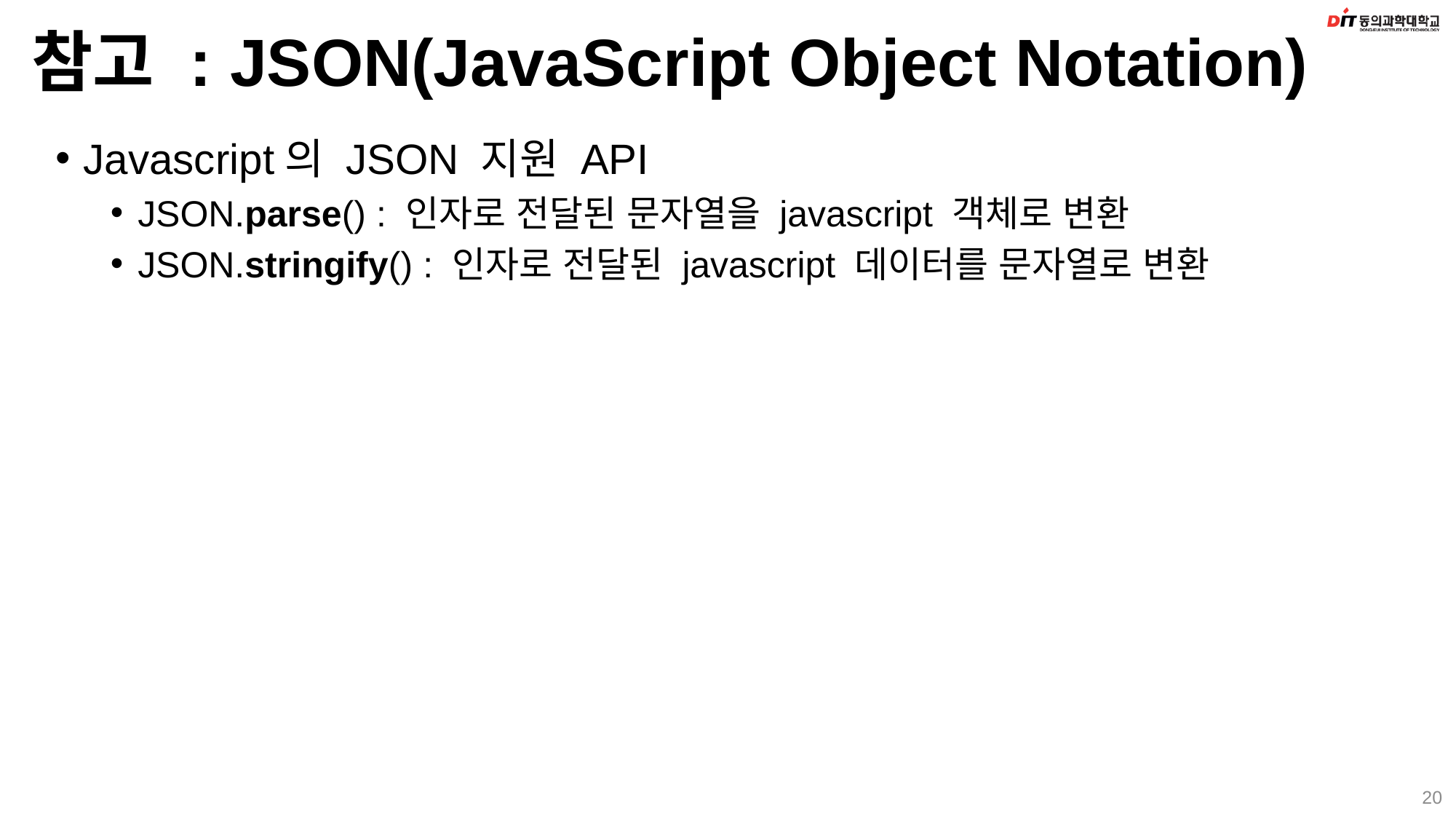

# 참고 : JSON(JavaScript Object Notation)
Javascript의 JSON 지원 API
JSON.parse() : 인자로 전달된 문자열을 javascript 객체로 변환
JSON.stringify() : 인자로 전달된 javascript 데이터를 문자열로 변환
20